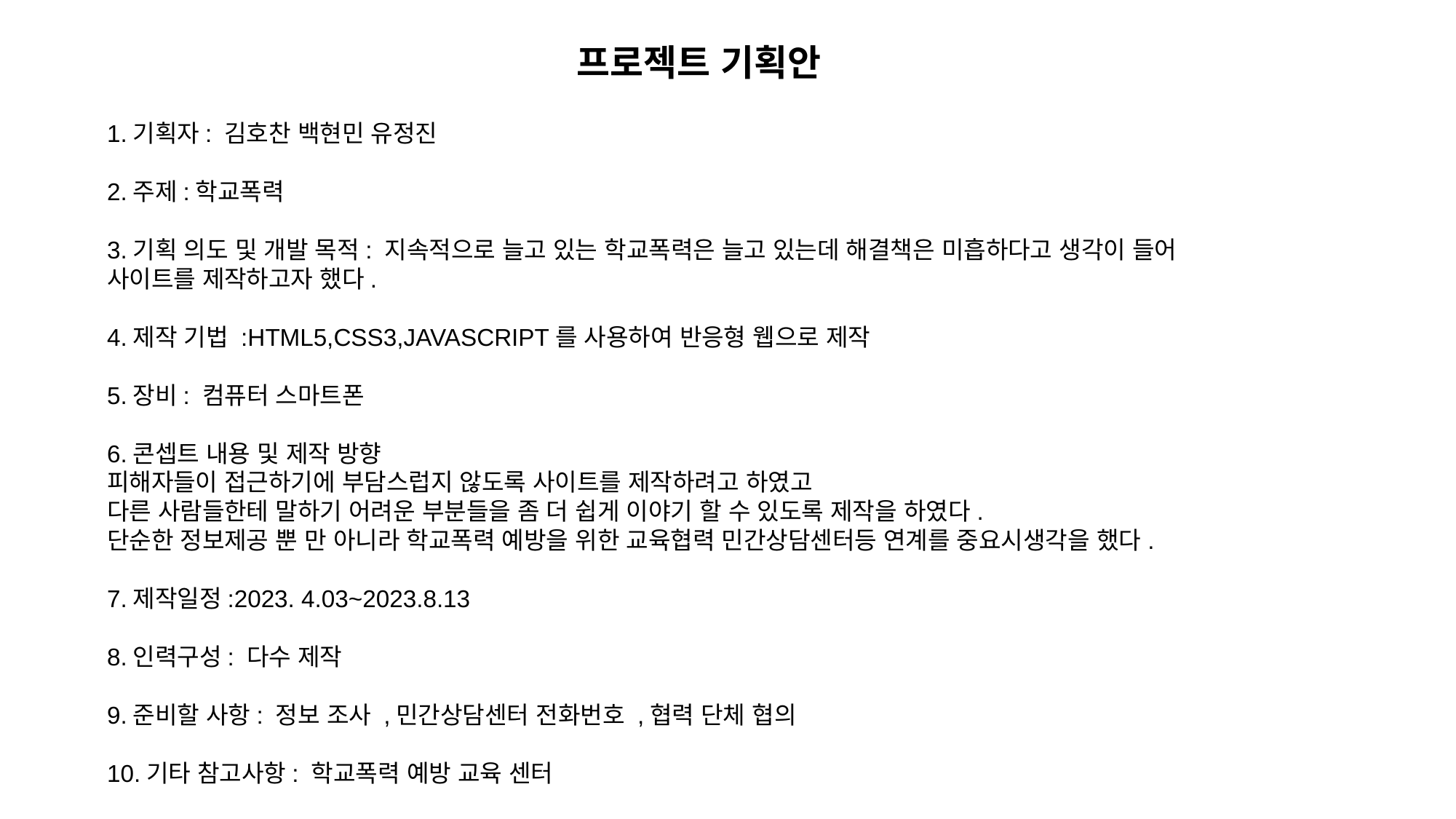

프로젝트 기획안
1.기획자: 김호찬 백현민 유정진

2.주제:학교폭력

3.기획 의도 및 개발 목적: 지속적으로 늘고 있는 학교폭력은 늘고 있는데 해결책은 미흡하다고 생각이 들어       사이트를 제작하고자 했다.

4.제작 기법 :HTML5,CSS3,JAVASCRIPT를 사용하여 반응형 웹으로 제작

5.장비: 컴퓨터 스마트폰

6.콘셉트 내용 및 제작 방향
피해자들이 접근하기에 부담스럽지 않도록 사이트를 제작하려고 하였고
다른 사람들한테 말하기 어려운 부분들을 좀 더 쉽게 이야기 할 수 있도록 제작을 하였다.
단순한 정보제공 뿐 만 아니라 학교폭력 예방을 위한 교육협력 민간상담센터등 연계를 중요시생각을 했다.

7.제작일정:2023. 4.03~2023.8.13

8.인력구성: 다수 제작

9.준비할 사항: 정보 조사 ,민간상담센터 전화번호 ,협력 단체 협의

10.기타 참고사항: 학교폭력 예방 교육 센터